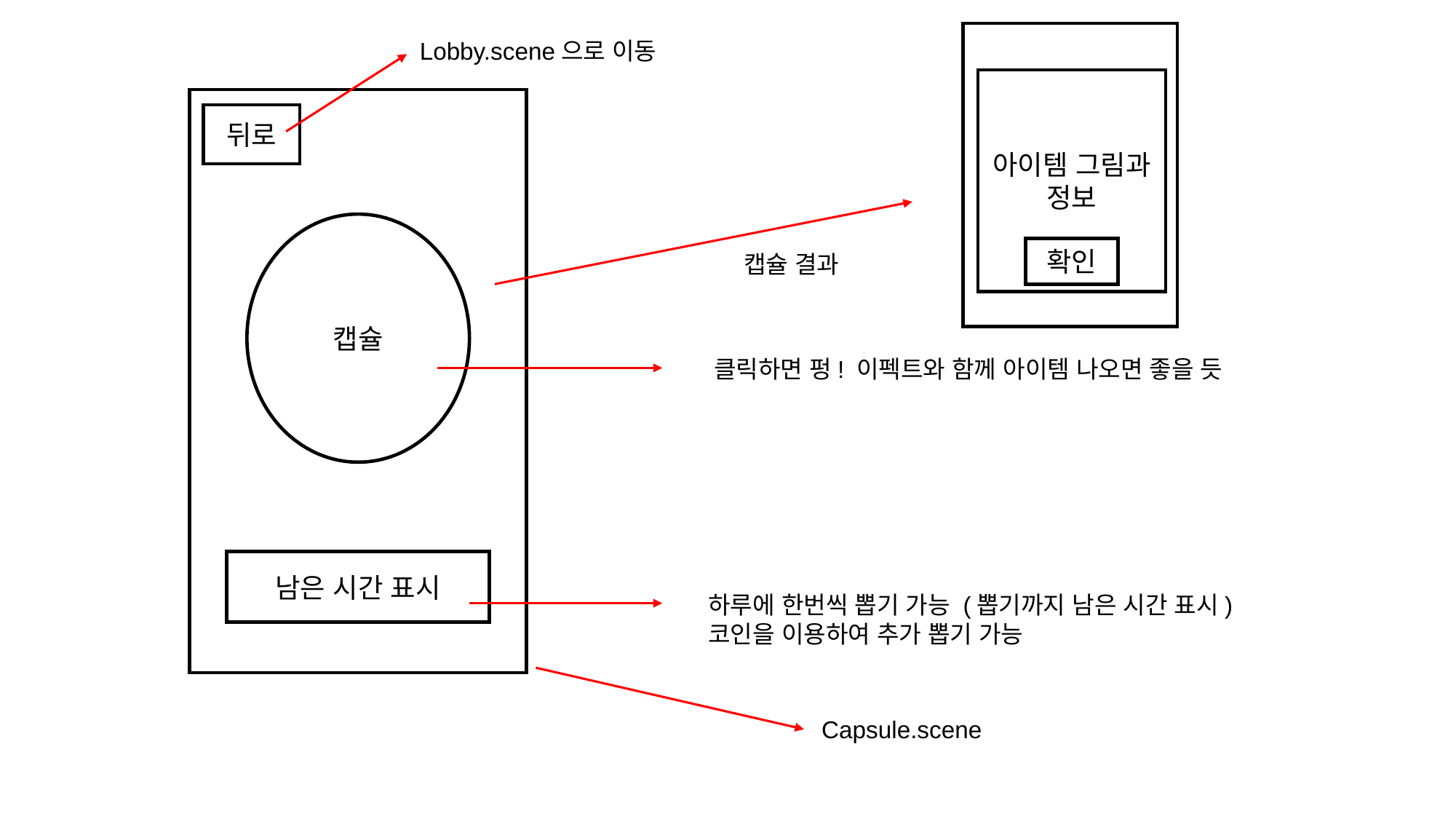

Lobby.scene으로 이동
아이템 그림과 정보

뒤로
캡슐
확인
캡슐 결과
클릭하면 펑! 이펙트와 함께 아이템 나오면 좋을 듯
남은 시간 표시
하루에 한번씩 뽑기 가능 (뽑기까지 남은 시간 표시)
코인을 이용하여 추가 뽑기 가능
Capsule.scene